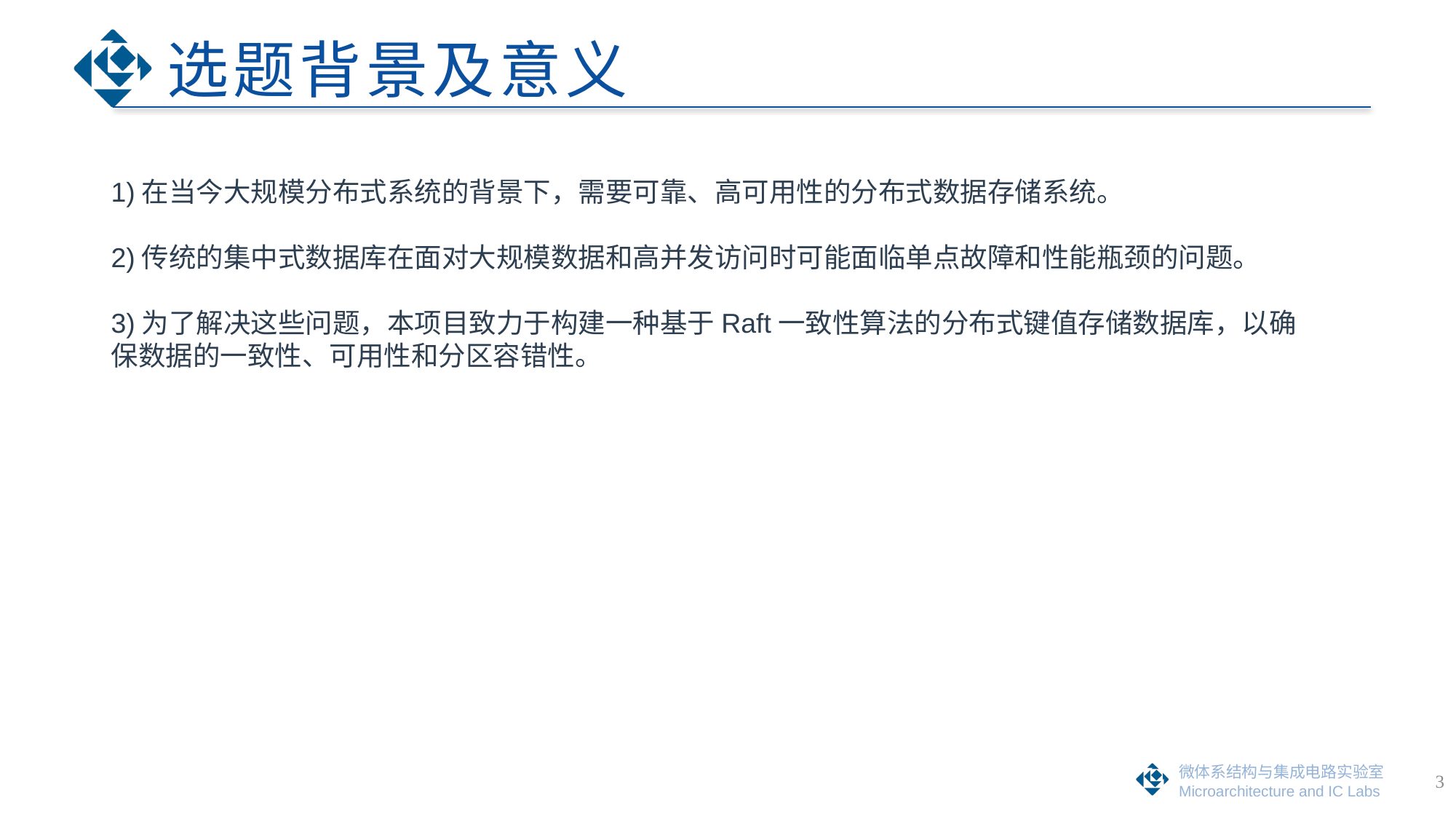

# 选题背景及意义
1)在当今大规模分布式系统的背景下，需要可靠、高可用性的分布式数据存储系统。

2)传统的集中式数据库在面对大规模数据和高并发访问时可能面临单点故障和性能瓶颈的问题。

3)为了解决这些问题，本项目致力于构建一种基于Raft一致性算法的分布式键值存储数据库，以确保数据的一致性、可用性和分区容错性。

3